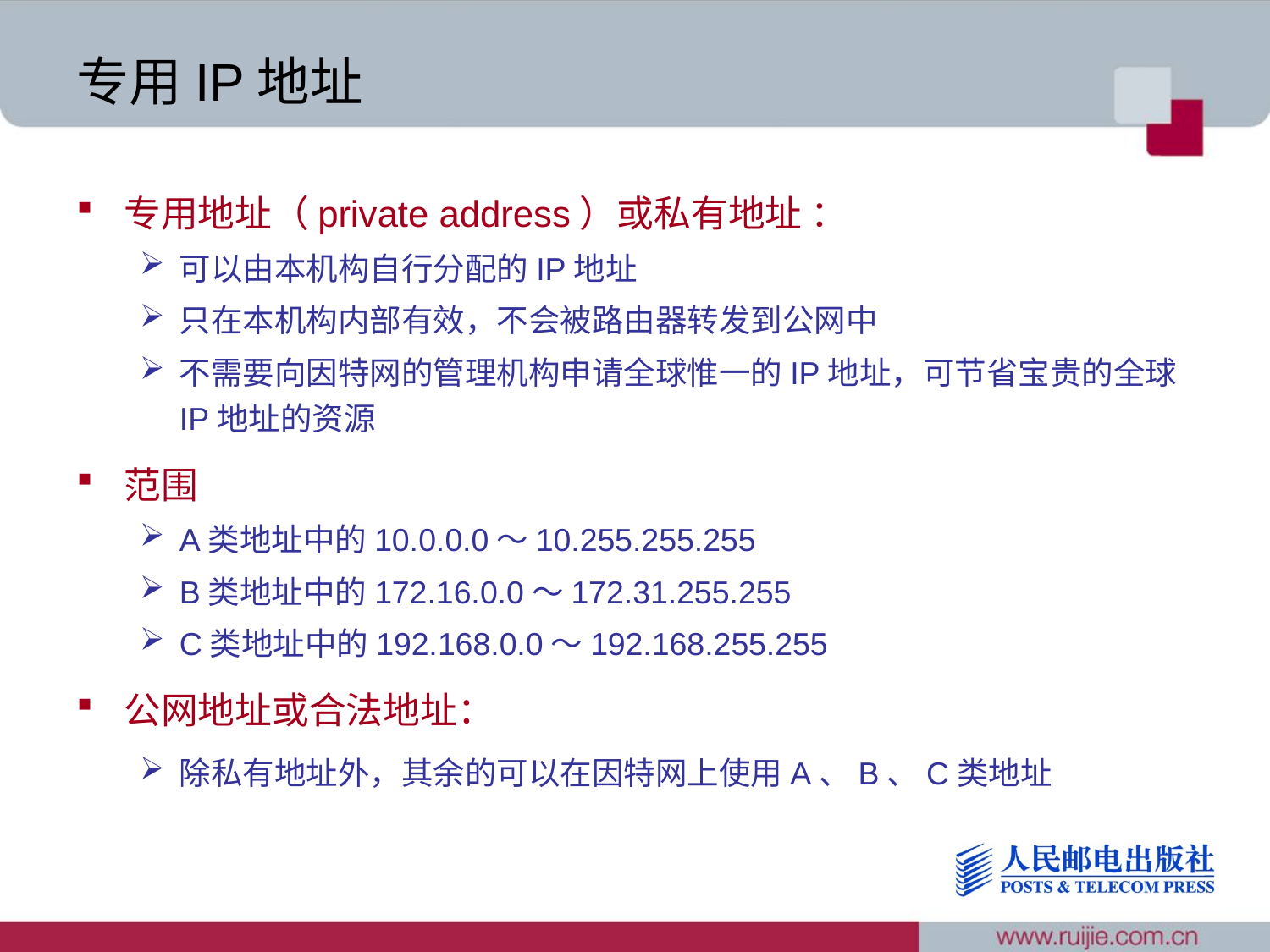

# 专用IP地址
专用地址（private address）或私有地址 ：
可以由本机构自行分配的IP地址
只在本机构内部有效，不会被路由器转发到公网中
不需要向因特网的管理机构申请全球惟一的IP地址，可节省宝贵的全球IP地址的资源
范围
A类地址中的10.0.0.0～10.255.255.255
B类地址中的172.16.0.0～172.31.255.255
C类地址中的192.168.0.0～192.168.255.255
公网地址或合法地址：
除私有地址外，其余的可以在因特网上使用A、B、C类地址